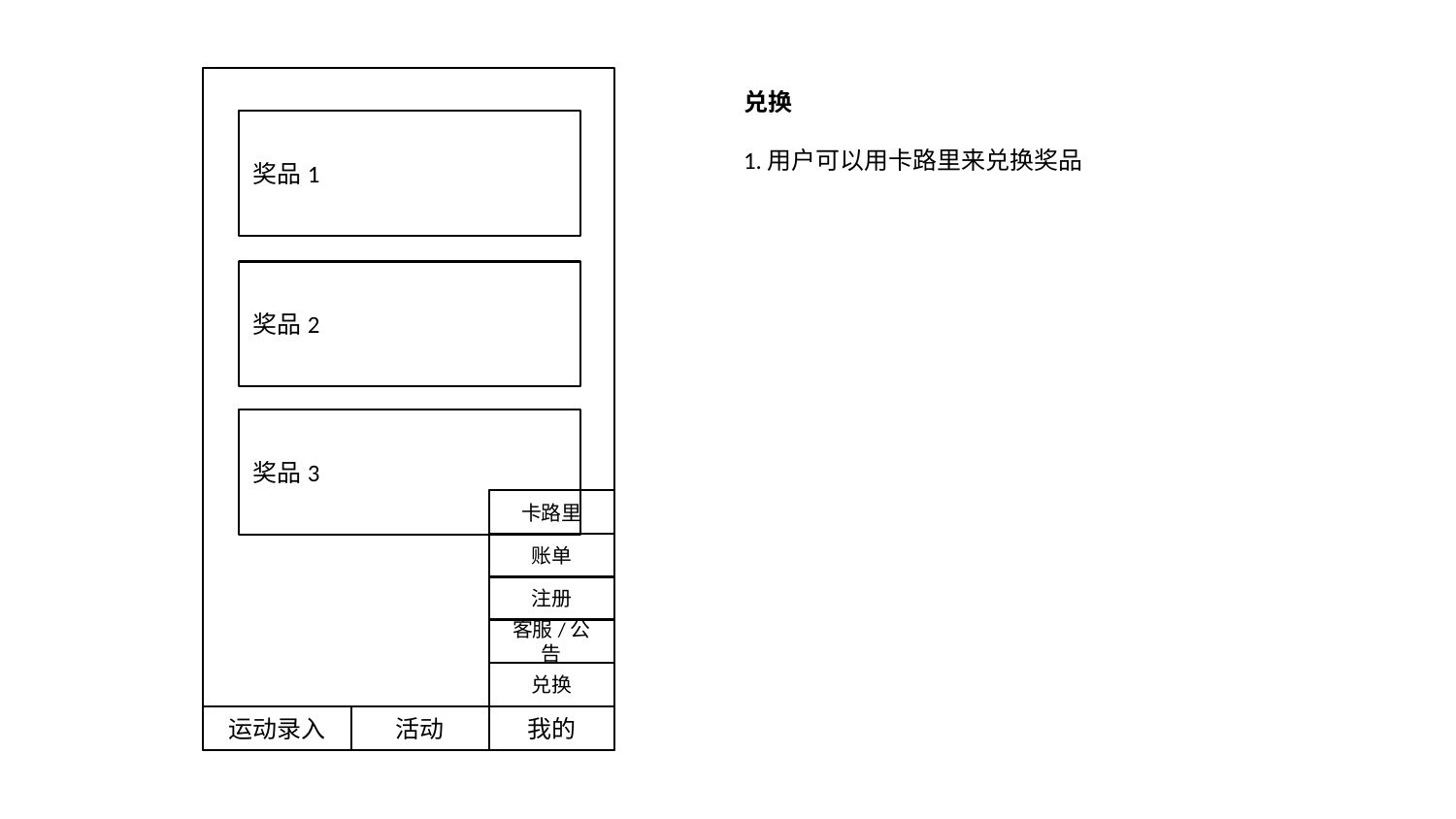

兑换

1.用户可以用卡路里来兑换奖品
奖品1
奖品2
奖品3
卡路里
账单
注册
客服/公告
兑换
运动录入
活动
我的